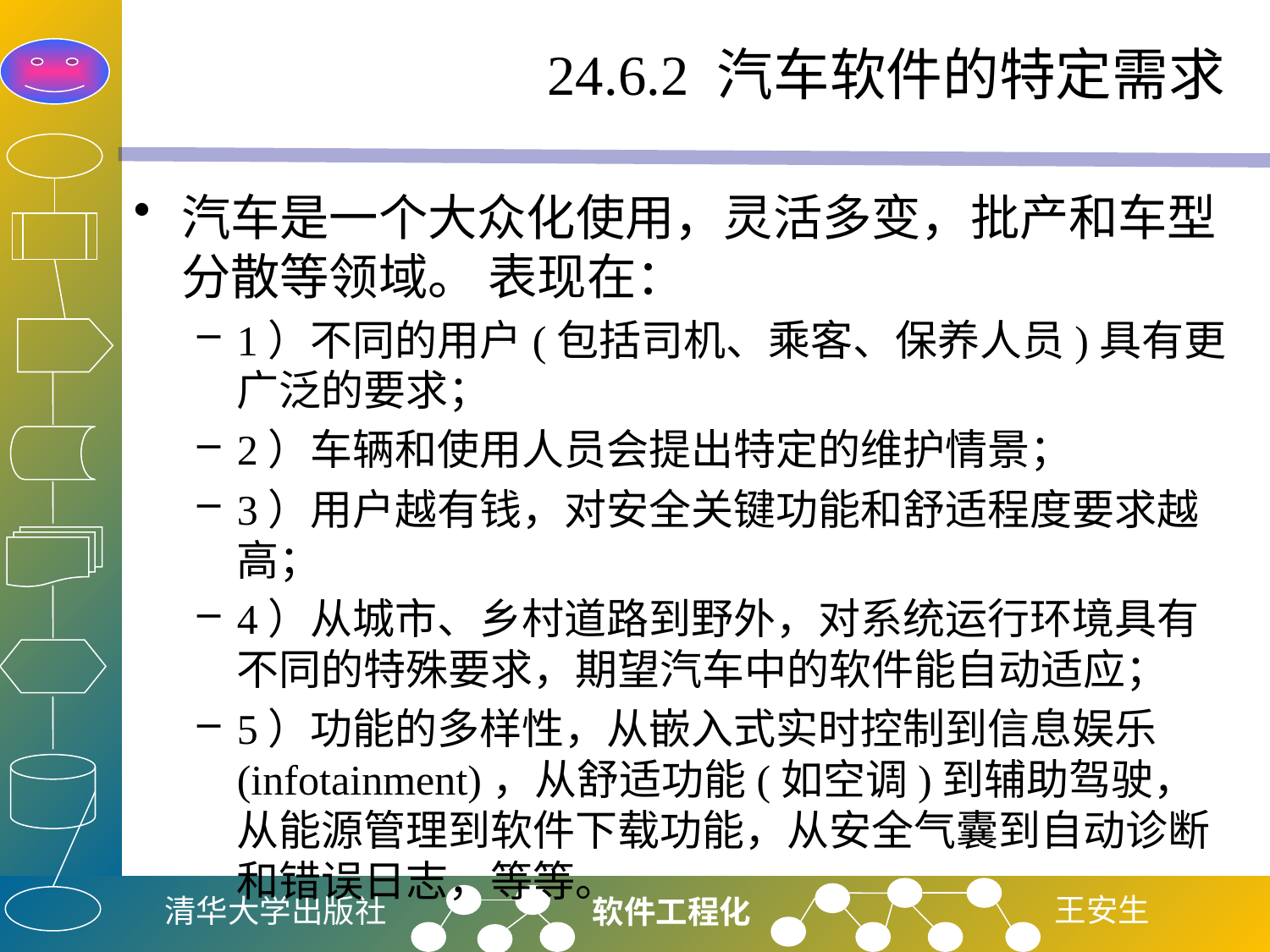

# 24.6.2 汽车软件的特定需求
汽车是一个大众化使用，灵活多变，批产和车型分散等领域。 表现在：
1）不同的用户(包括司机、乘客、保养人员)具有更广泛的要求；
2）车辆和使用人员会提出特定的维护情景；
3）用户越有钱，对安全关键功能和舒适程度要求越高；
4）从城市、乡村道路到野外，对系统运行环境具有不同的特殊要求，期望汽车中的软件能自动适应；
5）功能的多样性，从嵌入式实时控制到信息娱乐(infotainment)，从舒适功能(如空调)到辅助驾驶，从能源管理到软件下载功能，从安全气囊到自动诊断和错误日志，等等。